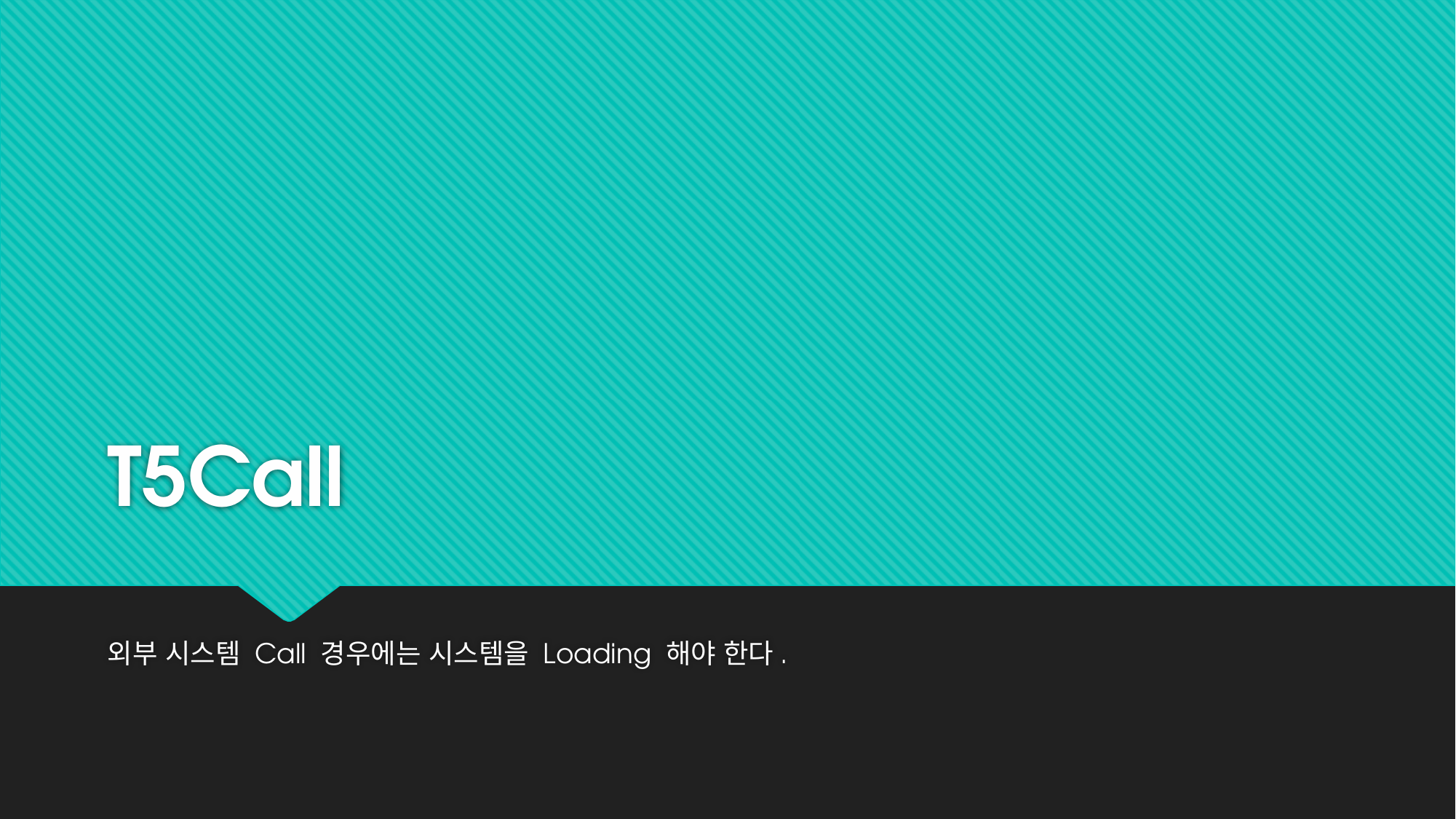

# T5Call
외부 시스템 Call 경우에는 시스템을 Loading 해야 한다.